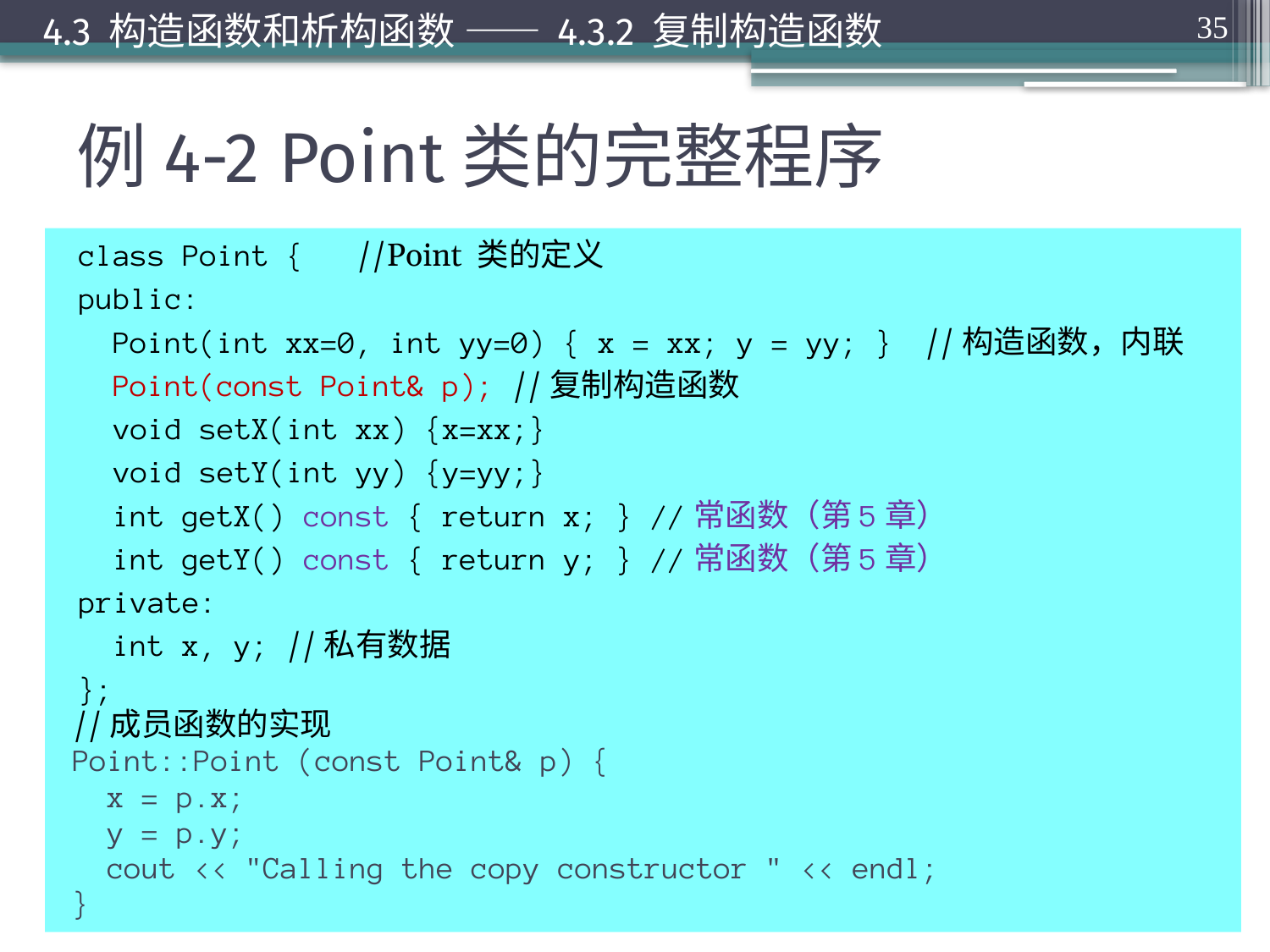

4.3 构造函数和析构函数 —— 4.3.2 复制构造函数
35
# 例4-2 Point类的完整程序
class Point {   //Point 类的定义
public:
	Point(int xx=0, int yy=0) { x = xx; y = yy; }    //构造函数，内联
	Point(const Point& p); //复制构造函数
  void setX(int xx) {x=xx;}
  void setY(int yy) {y=yy;}
	int getX() const { return x; } //常函数（第5章）
	int getY() const { return y; } //常函数（第5章）
private:
	int x, y; //私有数据
};
//成员函数的实现
Point::Point (const Point& p) {
  x = p.x;
  y = p.y;
  cout << "Calling the copy constructor " << endl;
}